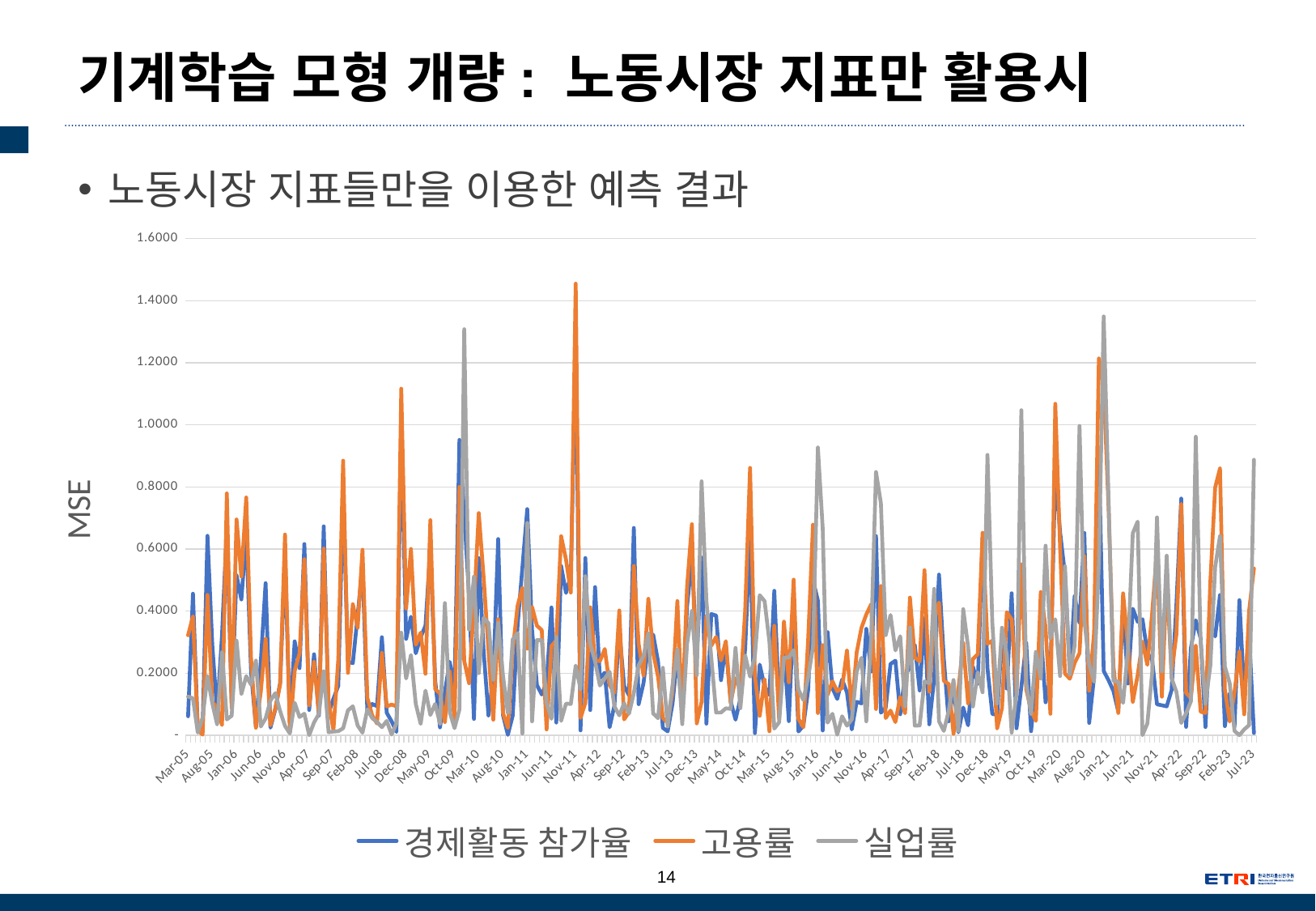

# 기계학습 모형 개량: 노동시장 지표만 활용시
노동시장 지표들만을 이용한 예측 결과

### Chart

| Category | 경제활동 참가율 | 고용률 | 실업률 |
|---|---|---|---|
| 38412 | 0.0611775313750471 | 0.322096761043421 | 0.124749972618552 |
| 38443 | 0.456036467916307 | 0.383175944107913 | 0.119196836381103 |
| 38473 | 0.0197829610544658 | 0.0166205092374098 | 0.00873303890670781 |
| 38504 | 0.0239192503258763 | 0.00197437784919951 | 0.0568861574333016 |
| 38534 | 0.642793420628415 | 0.452103598941175 | 0.190799512397804 |
| 38565 | 0.290266673264323 | 0.106983804003608 | 0.103102893691073 |
| 38596 | 0.0737211131142425 | 0.0882226454196044 | 0.0347848089381464 |
| 38626 | 0.322667029708139 | 0.0331102717386302 | 0.267467587510997 |
| 38657 | 0.669640305699034 | 0.779169177251608 | 0.0509166028632248 |
| 38687 | 0.102096877744366 | 0.0878883385992821 | 0.0631143232795402 |
| 38718 | 0.515145857764447 | 0.695305513494407 | 0.304619223736342 |
| 38749 | 0.437530720807975 | 0.511174924970495 | 0.132713674823916 |
| 38777 | 0.650207383189172 | 0.766143261071889 | 0.190457566104253 |
| 38808 | 0.203849829770823 | 0.245918494241611 | 0.162969047708133 |
| 38838 | 0.0268900749140816 | 0.0243017596509281 | 0.240471335970823 |
| 38869 | 0.236856028773925 | 0.13993748465897 | 0.02810428693848 |
| 38899 | 0.489969864879037 | 0.310873193941709 | 0.0543029035662863 |
| 38930 | 0.0243478455491547 | 0.0318461816400776 | 0.111755201699726 |
| 38961 | 0.0830980733026894 | 0.0864830806989397 | 0.135633679589023 |
| 38991 | 0.168567407810783 | 0.163893579125995 | 0.0777187947013541 |
| 39022 | 0.573509635820489 | 0.64666408805945 | 0.029942062888043 |
| 39052 | 0.0414342115028603 | 0.00994187441743665 | 0.00612061809723646 |
| 39083 | 0.302445392946238 | 0.207254855109395 | 0.104610461341136 |
| 39114 | 0.216352032341455 | 0.263918584885117 | 0.0587275750380636 |
| 39142 | 0.616234455287206 | 0.56718278453884 | 0.0693867132228038 |
| 39173 | 0.0815853524075475 | 0.0966902378356633 | 0.000274842191916369 |
| 39203 | 0.260788050055911 | 0.236488480787759 | 0.0415819504237048 |
| 39234 | 0.0633768724540546 | 0.0696793982933741 | 0.0688314423127469 |
| 39264 | 0.673053953059044 | 0.601620423661757 | 0.206220738469099 |
| 39295 | 0.0707833554369692 | 0.108759494761637 | 0.0097348845316265 |
| 39326 | 0.117532144788442 | 0.0163778895012108 | 0.0120211430723965 |
| 39356 | 0.159356356413007 | 0.245313321715849 | 0.0132391871632479 |
| 39387 | 0.787920106776421 | 0.884503695775705 | 0.0226033511110911 |
| 39417 | 0.23758133557237 | 0.201120017986714 | 0.0803654332985762 |
| 39448 | 0.232275835396835 | 0.422092336576278 | 0.0932425939997146 |
| 39479 | 0.386475303146976 | 0.346333270631149 | 0.0314047466056992 |
| 39508 | 0.545956054352403 | 0.597767739186558 | 0.00834024725161664 |
| 39539 | 0.0747087911388465 | 0.120456555620686 | 0.0837322089173185 |
| 39569 | 0.100791012783068 | 0.0643374841653208 | 0.0551676111499163 |
| 39600 | 0.0937506378963874 | 0.0378383886515717 | 0.0427979190485105 |
| 39630 | 0.315840944824729 | 0.265396778989772 | 0.0260997984407418 |
| 39661 | 0.072521131564319 | 0.0929209097061047 | 0.0462920261290737 |
| 39692 | 0.0450836807191189 | 0.0989724528628518 | 0.00235924518353808 |
| 39722 | 0.0108954344356376 | 0.0933187204125887 | 0.038079569923845 |
| 39753 | 1.00949623744163 | 1.11662628606569 | 0.330548200729361 |
| 39783 | 0.310396295188157 | 0.408290688336489 | 0.183151877695766 |
| 39814 | 0.381775549607491 | 0.6002023728443 | 0.258566394938311 |
| 39845 | 0.264266480182744 | 0.291740129153793 | 0.100805896034158 |
| 39873 | 0.315796221626125 | 0.33063985622684 | 0.0366884483505373 |
| 39904 | 0.353095110918125 | 0.19816881140177 | 0.143803163044201 |
| 39934 | 0.604613358007508 | 0.693041011997864 | 0.0653968334481769 |
| 39965 | 0.177344771312825 | 0.148565750265484 | 0.100987750405795 |
| 39995 | 0.0254974335879846 | 0.134725482513964 | 0.0374345132789555 |
| 40026 | 0.13964287521629 | 0.0425752779103102 | 0.425860033095095 |
| 40057 | 0.236457684912106 | 0.20545495470254 | 0.0748358439873953 |
| 40087 | 0.15469838679694 | 0.0502882536170693 | 0.0229381154485517 |
| 40118 | 0.951650531220057 | 0.800323811929976 | 0.0828275093862941 |
| 40148 | 0.712288141052623 | 0.239382278672329 | 1.3082312459943 |
| 40179 | 0.448941813466045 | 0.167764137039684 | 0.340216662250244 |
| 40210 | 0.052580080679172 | 0.41618319383847 | 0.510931303487008 |
| 40238 | 0.570637814773461 | 0.715900417112057 | 0.200016113099068 |
| 40269 | 0.269933721063669 | 0.508123077487094 | 0.378143763841777 |
| 40299 | 0.0638398306207105 | 0.274341421825727 | 0.361185343733098 |
| 40330 | 0.190264838979617 | 0.0502630608803119 | 0.178976946764941 |
| 40360 | 0.632482516468244 | 0.373953315806053 | 0.362573392304094 |
| 40391 | 0.0648630369739865 | 0.0717671909333364 | 0.191371298289453 |
| 40422 | 0.00131994947769209 | 0.0239713254921122 | 0.0723423812421058 |
| 40452 | 0.062966194243173 | 0.27234186928868 | 0.308658392422759 |
| 40483 | 0.351131643839731 | 0.416315317955443 | 0.329326571327352 |
| 40513 | 0.539528352705092 | 0.475103850717082 | 0.00540368078716446 |
| 40544 | 0.728610662291496 | 0.278971271132475 | 0.684112135059992 |
| 40575 | 0.338656174952666 | 0.413383892356563 | 0.0447930989761221 |
| 40603 | 0.161504782101571 | 0.35300424174025 | 0.306740852553928 |
| 40634 | 0.131330974096542 | 0.338859682824445 | 0.3063468443483 |
| 40664 | 0.169045144870084 | 0.0187976703024661 | 0.104256119687203 |
| 40695 | 0.411673888486935 | 0.287633328996443 | 0.0530739280851536 |
| 40725 | 0.0410954572908003 | 0.305706714662104 | 0.31701954273062 |
| 40756 | 0.545058789316743 | 0.641316396141948 | 0.04632864682689 |
| 40787 | 0.458571785847789 | 0.566338344619989 | 0.101832369769305 |
| 40817 | 0.515269775898435 | 0.459708001758284 | 0.100978805863119 |
| 40848 | 1.26184591607116 | 1.45489662526884 | 0.224505066619045 |
| 40878 | 0.0157131038908393 | 0.0559094289882988 | 0.148733932919506 |
| 40909 | 0.570988232693789 | 0.104489913563979 | 0.512458845584148 |
| 40940 | 0.0812539889668855 | 0.412156348901311 | 0.295337638922808 |
| 40969 | 0.477315779817556 | 0.241625598350766 | 0.23856189555827 |
| 41000 | 0.183646567250118 | 0.238662352944274 | 0.160086817227951 |
| 41030 | 0.201632864617204 | 0.277818966288155 | 0.18309239243097 |
| 41061 | 0.0257745745813563 | 0.161528559892776 | 0.204474490630338 |
| 41091 | 0.095847731532222 | 0.136968306512191 | 0.0928869542278891 |
| 41122 | 0.338608328663552 | 0.402050898825946 | 0.0641441689818299 |
| 41153 | 0.159456124177059 | 0.0510521778400645 | 0.103226776427016 |
| 41183 | 0.128612892592562 | 0.0752813942354678 | 0.0695356764963203 |
| 41214 | 0.668054545775914 | 0.545588627736107 | 0.135589354942091 |
| 41244 | 0.100260061633513 | 0.294334218804847 | 0.225440077807612 |
| 41275 | 0.168328072246198 | 0.192565694063028 | 0.255899480849526 |
| 41306 | 0.291386089412421 | 0.439591507820647 | 0.328344256003854 |
| 41334 | 0.324175877519574 | 0.265417159013579 | 0.0703588839461536 |
| 41365 | 0.237749718904306 | 0.188570331006806 | 0.0551160197362021 |
| 41395 | 0.0240023048789289 | 0.0559651282089039 | 0.217249384218019 |
| 41426 | 0.0124807092584744 | 0.0404878079312931 | 0.0281398841455496 |
| 41456 | 0.102016971380244 | 0.140488719280551 | 0.162114512384776 |
| 41487 | 0.258563979250325 | 0.432305778115253 | 0.275919328531614 |
| 41518 | 0.070713794288277 | 0.0646996122988818 | 0.0358564328432693 |
| 41548 | 0.416068425560006 | 0.47881454765101 | 0.294699774373438 |
| 41579 | 0.570463882519106 | 0.680068136574349 | 0.400551908297338 |
| 41609 | 0.248455376353064 | 0.0382602407326958 | 0.193187123847727 |
| 41640 | 0.572449583690344 | 0.107922371983212 | 0.818110128074268 |
| 41671 | 0.0375449781368666 | 0.383894714084926 | 0.431876211244297 |
| 41699 | 0.390652305392082 | 0.288577070519983 | 0.248783241862997 |
| 41730 | 0.385641878324211 | 0.316922288674951 | 0.0732413474698908 |
| 41760 | 0.177538004947709 | 0.241120417643881 | 0.0734259868952166 |
| 41791 | 0.288865770522897 | 0.303109589030117 | 0.0868140839683569 |
| 41821 | 0.109956914403418 | 0.104144993322833 | 0.0851720722934578 |
| 41852 | 0.0503470427530442 | 0.18348305372171 | 0.281470159057484 |
| 41883 | 0.117593528678475 | 0.14723234928986 | 0.0870654159074551 |
| 41913 | 0.279509263276062 | 0.402412255814336 | 0.256883132335675 |
| 41944 | 0.650839184005082 | 0.861475268781547 | 0.189038614910692 |
| 41974 | 0.00693057449578349 | 0.191372658767395 | 0.255385642369424 |
| 42005 | 0.227551057930563 | 0.0628407876559676 | 0.451249257205447 |
| 42036 | 0.157150003963542 | 0.179366080452597 | 0.432140756946422 |
| 42064 | 0.129680519641139 | 0.0128777832895015 | 0.301202303705089 |
| 42095 | 0.465357302763783 | 0.352657869080927 | 0.0214120024318064 |
| 42125 | 0.100500352054985 | 0.0520741010007471 | 0.0418459351889793 |
| 42156 | 0.288320755366464 | 0.366047875999573 | 0.249914599180066 |
| 42186 | 0.0456093517227977 | 0.170638453285634 | 0.250361239865419 |
| 42217 | 0.403866236297032 | 0.501335765680624 | 0.274216816985227 |
| 42248 | 0.0121119335651396 | 0.0527631994203239 | 0.147340518160089 |
| 42278 | 0.0304372317402847 | 0.0259070920395156 | 0.1135145792397 |
| 42309 | 0.14694069279166 | 0.310973430434348 | 0.187137682787397 |
| 42339 | 0.499744614837239 | 0.678529099763328 | 0.285303290897027 |
| 42370 | 0.433868255981204 | 0.0717439196709476 | 0.927182497337641 |
| 42401 | 0.0154334235598438 | 0.290576465844058 | 0.666428282087881 |
| 42430 | 0.332314876702513 | 0.129989536751932 | 0.0406611854593944 |
| 42461 | 0.152284686515229 | 0.173746672004647 | 0.0692194544549927 |
| 42491 | 0.117049520385137 | 0.141835996623451 | 0.00157707920449004 |
| 42522 | 0.179755574907585 | 0.152795075182275 | 0.0612166809480835 |
| 42552 | 0.138002150545533 | 0.272700177088647 | 0.0308078671819305 |
| 42583 | 0.0187267716774947 | 0.083862832129249 | 0.0511096364952468 |
| 42614 | 0.107784328554057 | 0.266320049535206 | 0.204374922457389 |
| 42644 | 0.102633421539886 | 0.346325937776766 | 0.24959749670596 |
| 42675 | 0.342755491546949 | 0.389307194606797 | 0.0448760129616563 |
| 42705 | 0.205806195273279 | 0.422098979008203 | 0.3151076721643 |
| 42736 | 0.641996327275634 | 0.0846736247972932 | 0.848154890388302 |
| 42767 | 0.0727598532542088 | 0.480739083986492 | 0.74810784803806 |
| 42795 | 0.0889720355894269 | 0.055488551712842 | 0.322592796369243 |
| 42826 | 0.229957452533018 | 0.0793335976824807 | 0.3872933359319 |
| 42856 | 0.240154345415267 | 0.0425874424286214 | 0.273326919554291 |
| 42887 | 0.0678055621527442 | 0.12406559045675 | 0.319114263232759 |
| 42917 | 0.193600067199398 | 0.0707232683488062 | 0.0935722170296047 |
| 42948 | 0.218399120328366 | 0.443615965788028 | 0.347418212508961 |
| 42979 | 0.291585183363223 | 0.251203413775589 | 0.031243849236678 |
| 43009 | 0.144441711585516 | 0.237944166202952 | 0.03158274078636 |
| 43040 | 0.377204030757105 | 0.531869594999128 | 0.173456983285234 |
| 43070 | 0.0353869458363368 | 0.140428878403879 | 0.167821934990163 |
| 43101 | 0.182753534573049 | 0.373041779538057 | 0.471729025242053 |
| 43132 | 0.517723277216912 | 0.427724000435212 | 0.0445752024162804 |
| 43160 | 0.246355140877673 | 0.175060432224396 | 0.0141091979028292 |
| 43191 | 0.0450141104463343 | 0.165005722829404 | 0.0783009453688476 |
| 43221 | 0.157379354526302 | 0.00469385733601401 | 0.178011068401664 |
| 43252 | 0.00972855247477255 | 0.146137635229986 | 0.0140509133153085 |
| 43282 | 0.0894437030793894 | 0.297135524669699 | 0.40619091321015 |
| 43313 | 0.0323278938897725 | 0.102816826915096 | 0.285933872356669 |
| 43344 | 0.220798783410945 | 0.245525219284231 | 0.0928697592023125 |
| 43374 | 0.165800116403575 | 0.261328547612224 | 0.202681219421751 |
| 43405 | 0.637837280552602 | 0.652288099844546 | 0.138501062913614 |
| 43435 | 0.216021278937149 | 0.294861770538206 | 0.903238123130368 |
| 43466 | 0.0689077030320142 | 0.304502360128863 | 0.365402637690653 |
| 43497 | 0.0656429447000099 | 0.0218908236423172 | 0.10215059759529 |
| 43525 | 0.317778605990322 | 0.0875860945188625 | 0.346540668116968 |
| 43556 | 0.150510714479184 | 0.396560527161978 | 0.258328938919968 |
| 43586 | 0.457432054539286 | 0.372976153041537 | 0.00848950052085512 |
| 43617 | 0.022635845156441 | 0.130519228406009 | 0.133538057980814 |
| 43647 | 0.156087273179939 | 0.550589419046016 | 1.0472158928185 |
| 43678 | 0.297434706525323 | 0.147620199518649 | 0.168315997065231 |
| 43709 | 0.0131431906879766 | 0.0799584690059319 | 0.069058509729424 |
| 43739 | 0.168641155965638 | 0.0462767444104061 | 0.268577728832321 |
| 43770 | 0.330847051793738 | 0.461300923544012 | 0.182619197582638 |
| 43800 | 0.106145162599999 | 0.346826759190525 | 0.610647138410845 |
| 43831 | 0.189161560296307 | 0.0693005283023592 | 0.311864893674111 |
| 43862 | 0.856176793615249 | 1.06793682582647 | 0.373701807530837 |
| 43891 | 0.653852122955057 | 0.602353924609661 | 0.190793635006081 |
| 43922 | 0.517911050343689 | 0.198653471377625 | 0.544454677685413 |
| 43952 | 0.200715844793544 | 0.182155489347769 | 0.195423456961124 |
| 43983 | 0.448187714023875 | 0.232946775589915 | 0.290113031370536 |
| 44013 | 0.363351787254446 | 0.264399139074242 | 0.996539826617179 |
| 44044 | 0.6519464660616 | 0.576712888691337 | 0.371182090449426 |
| 44075 | 0.0397461435600748 | 0.143584674131258 | 0.229260434131371 |
| 44105 | 0.186801411991702 | 0.329236744155284 | 0.172609118037633 |
| 44136 | 0.903737772205471 | 1.21385587950658 | 0.554135593422334 |
| 44166 | 0.20698161105613 | 1.12622762171365 | 1.3493518349806 |
| 44197 | 0.177121414991953 | 0.730879068848098 | 0.757790050615261 |
| 44228 | 0.14293961386374 | 0.224580169186386 | 0.175020991827602 |
| 44256 | 0.0766164244101331 | 0.0718400933061584 | 0.172783678706502 |
| 44287 | 0.423558062570343 | 0.45705744863284 | 0.104195003032747 |
| 44317 | 0.16665008573824 | 0.288061682890143 | 0.277171044195961 |
| 44348 | 0.407463838320529 | 0.107705644549745 | 0.650997503960223 |
| 44378 | 0.366129420199248 | 0.193457619681221 | 0.688533304867204 |
| 44409 | 0.373888484180114 | 0.301575859365953 | 0.00041659775157718 |
| 44440 | 0.265494273270893 | 0.226939986676803 | 0.0377851598910844 |
| 44470 | 0.241593154666222 | 0.393647301384253 | 0.202331866319304 |
| 44501 | 0.0997035214921996 | 0.597666920261045 | 0.702025595928164 |
| 44531 | 0.0966410916624412 | 0.124248065014659 | 0.20578198199495 |
| 44562 | 0.0931912139836294 | 0.505291901440574 | 0.578516116116512 |
| 44593 | 0.145409078508582 | 0.202741290861976 | 0.1835338996116 |
| 44621 | 0.421064273889128 | 0.324383768023975 | 0.140087182108615 |
| 44652 | 0.762715251770575 | 0.744661760561001 | 0.0396078702022569 |
| 44682 | 0.0270806920339012 | 0.136566980241156 | 0.0708057162961333 |
| 44713 | 0.282057751541321 | 0.119668812372853 | 0.109720215234817 |
| 44743 | 0.370324114192977 | 0.288176596459535 | 0.961912430723534 |
| 44774 | 0.311953580782318 | 0.0758485836284004 | 0.300970683890223 |
| 44805 | 0.0265927169561476 | 0.0717810103839765 | 0.101605342780176 |
| 44835 | 0.356181050806743 | 0.494286221461591 | 0.224461654440284 |
| 44866 | 0.318270812062929 | 0.798532879773392 | 0.541809820052673 |
| 44896 | 0.451671749732021 | 0.859596105447266 | 0.641756382317394 |
| 44927 | 0.0295573767821599 | 0.148134584576753 | 0.220989651292728 |
| 44958 | 0.135329568320582 | 0.044170427746959 | 0.167856345430611 |
| 44986 | 0.028262735796417 | 0.138960083832737 | 0.0139353825274174 |
| 45017 | 0.435298713633379 | 0.269992299415229 | 0.000397541395616984 |
| 45047 | 0.132086839978147 | 0.0676023980791887 | 0.0189081604831867 |
| 45078 | 0.33155160632908 | 0.399225048298017 | 0.0326036994077419 |
| 45108 | 0.00727938691515439 | 0.537572065792146 | 0.887652171700104 |